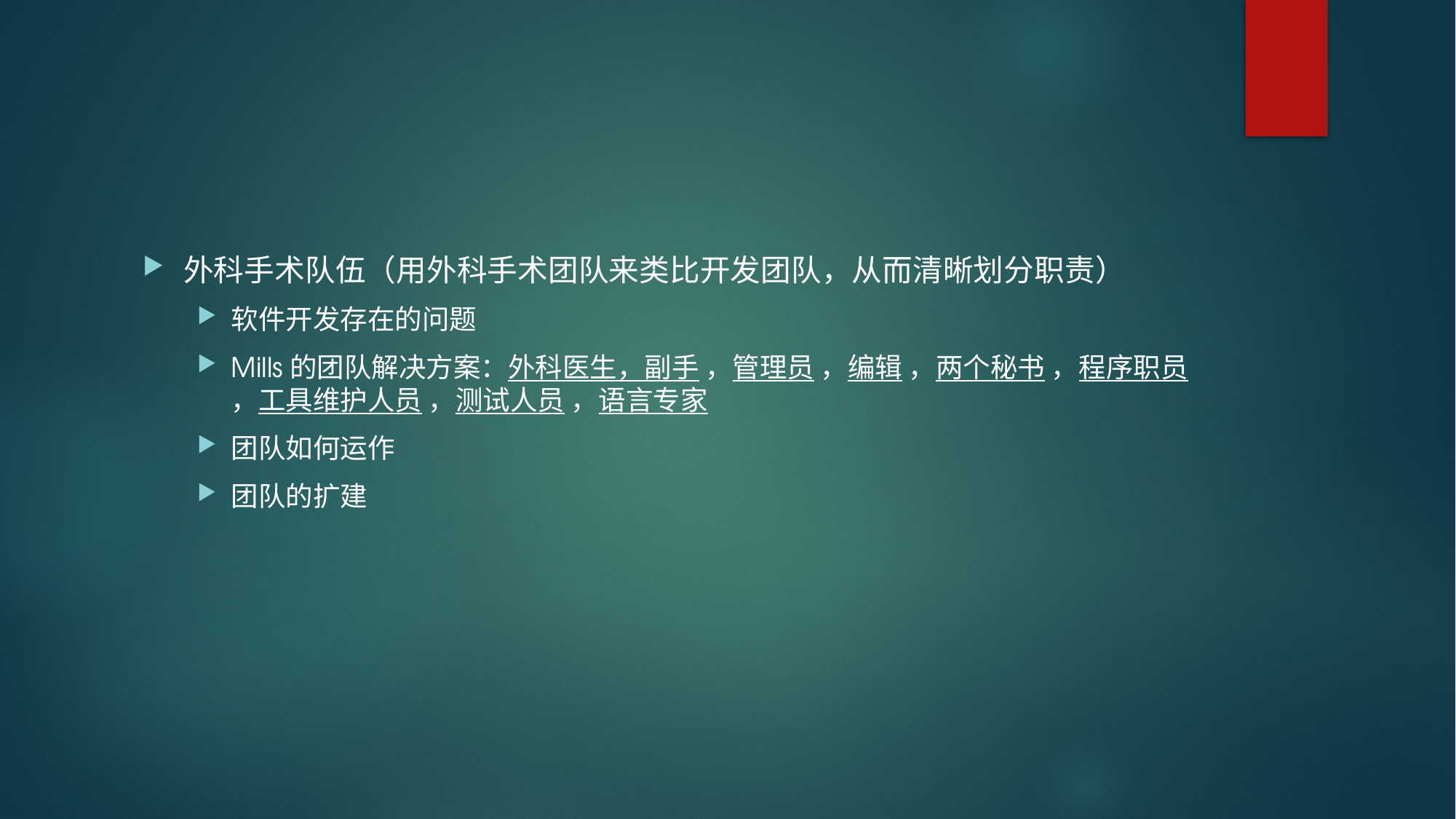

#
外科手术队伍（用外科手术团队来类比开发团队，从而清晰划分职责）
软件开发存在的问题
Mills的团队解决方案：外科医生，副手 ，管理员 ，编辑 ，两个秘书 ，程序职员 ，工具维护人员 ，测试人员 ，语言专家
团队如何运作
团队的扩建